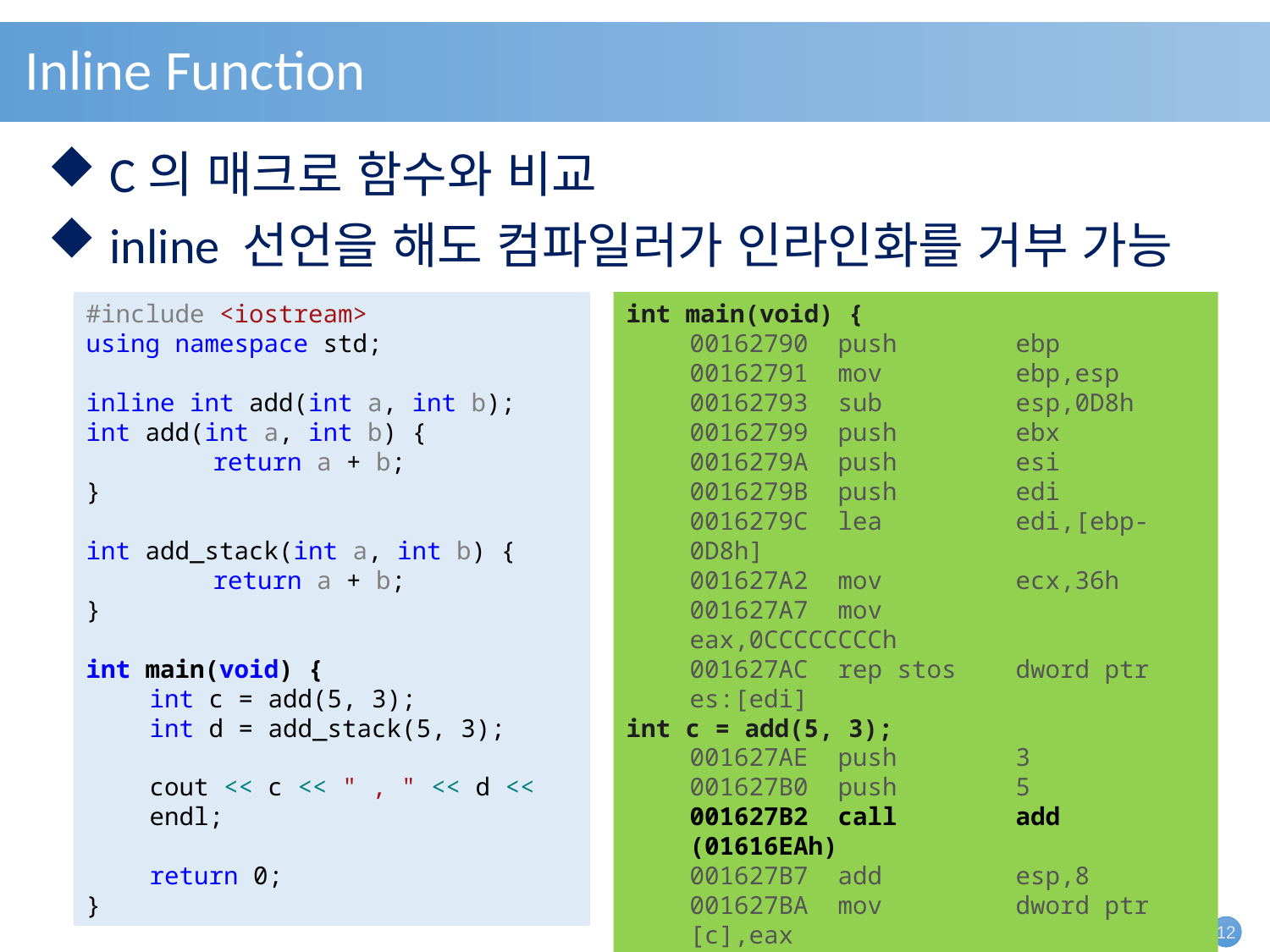

# Inline Function
C의 매크로 함수와 비교
inline 선언을 해도 컴파일러가 인라인화를 거부 가능
#include <iostream>
using namespace std;

inline int add(int a, int b);
int add(int a, int b) {
	return a + b;
}

int add_stack(int a, int b) {
	return a + b;
}

int main(void) {
int c = add(5, 3);
int d = add_stack(5, 3);

cout << c << " , " << d << endl;

return 0;
}
int main(void) {
00162790  push        ebp
00162791  mov         ebp,esp
00162793  sub         esp,0D8h
00162799  push        ebx
0016279A  push        esi
0016279B  push        edi
0016279C  lea         edi,[ebp-0D8h]
001627A2  mov         ecx,36h
001627A7  mov         eax,0CCCCCCCCh
001627AC  rep stos    dword ptr es:[edi]
int c = add(5, 3);
001627AE  push        3
001627B0  push        5
001627B2  call        add (01616EAh)
001627B7  add         esp,8
001627BA  mov         dword ptr [c],eax